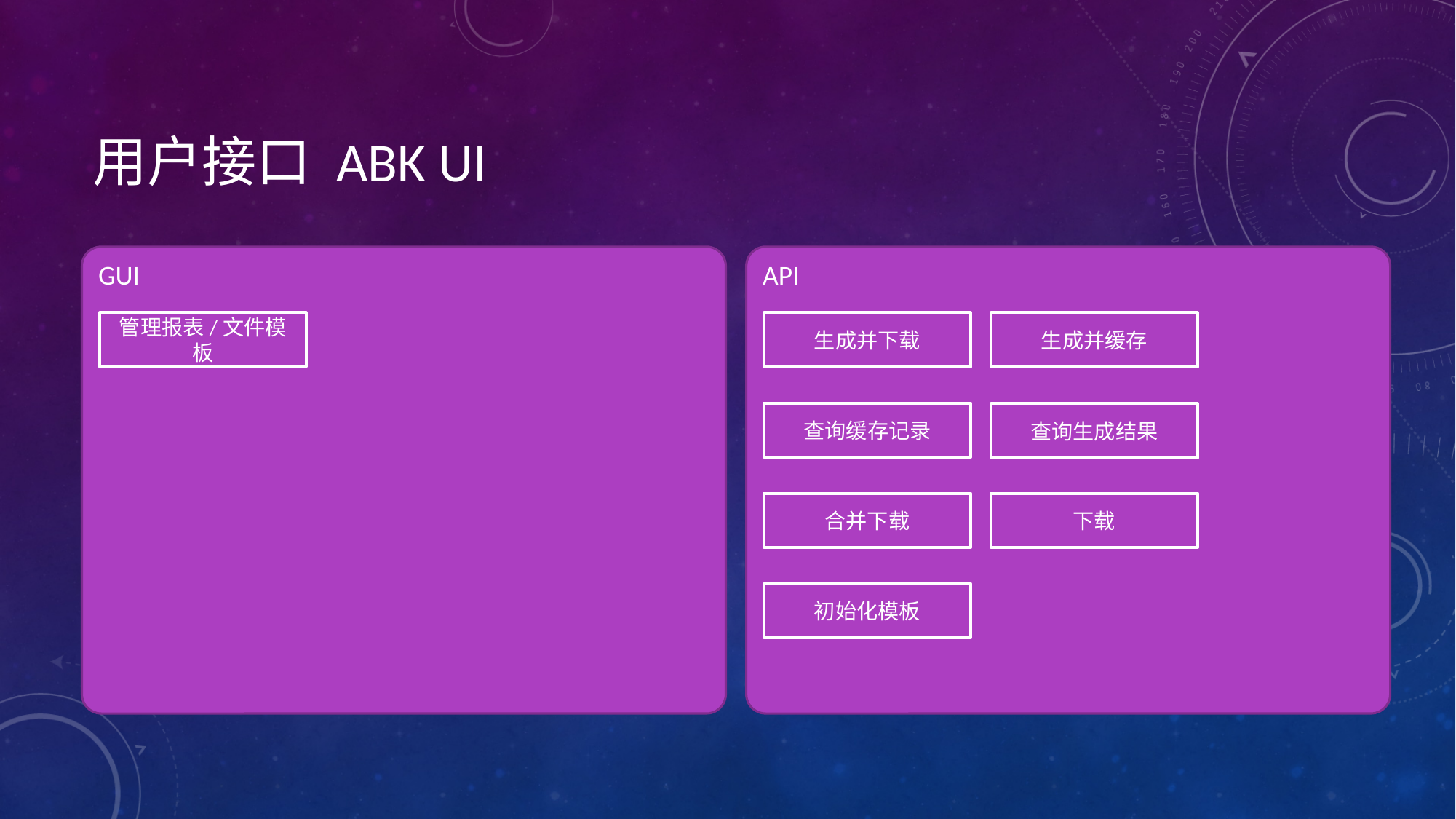

# 用户接口 ABK UI
API
GUI
生成并缓存
管理报表/文件模板
生成并下载
查询缓存记录
查询生成结果
合并下载
下载
初始化模板